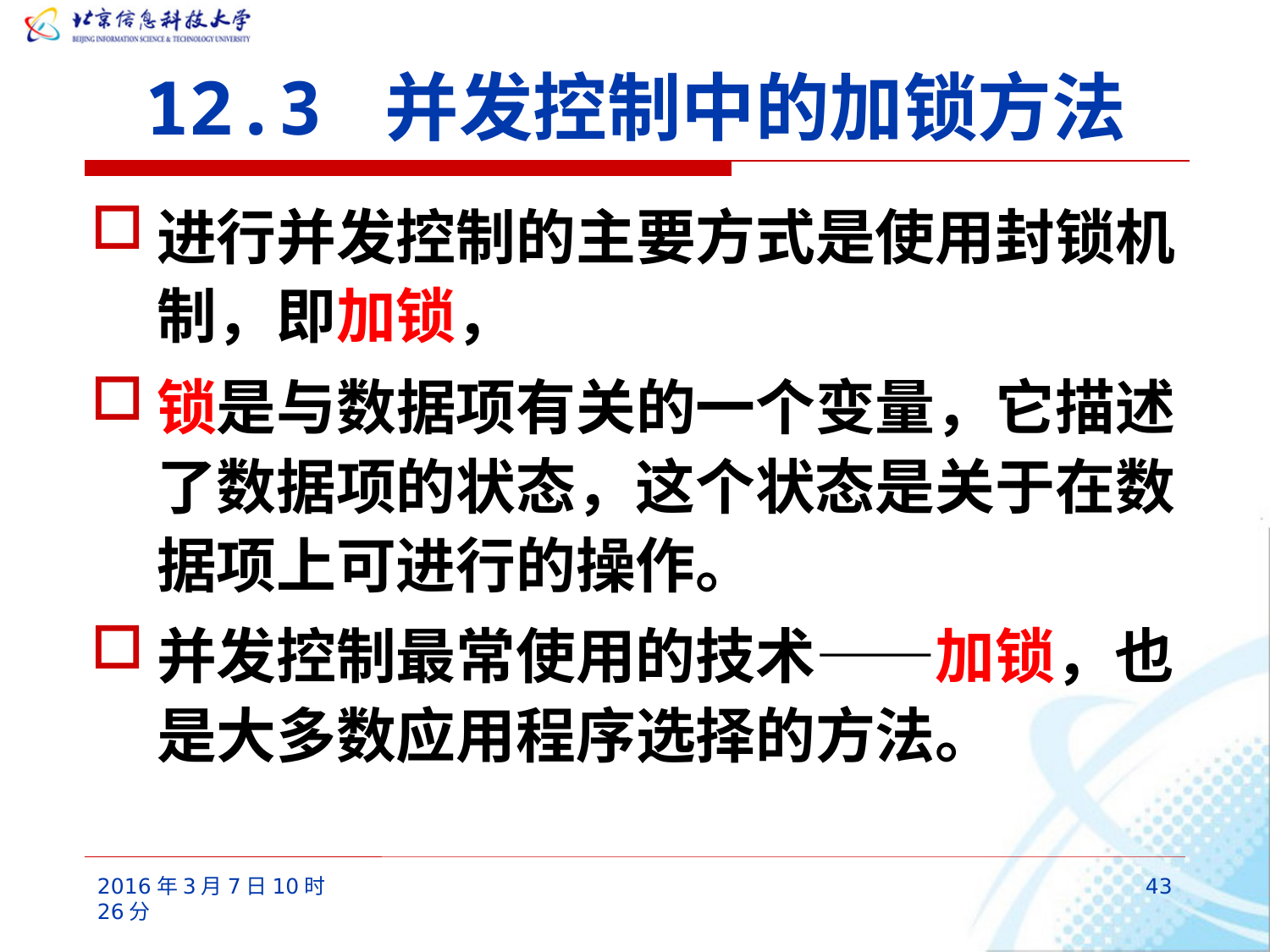

# 12.3 并发控制中的加锁方法
进行并发控制的主要方式是使用封锁机制，即加锁，
锁是与数据项有关的一个变量，它描述了数据项的状态，这个状态是关于在数据项上可进行的操作。
并发控制最常使用的技术——加锁，也是大多数应用程序选择的方法。
2016年3月7日10时26分
43